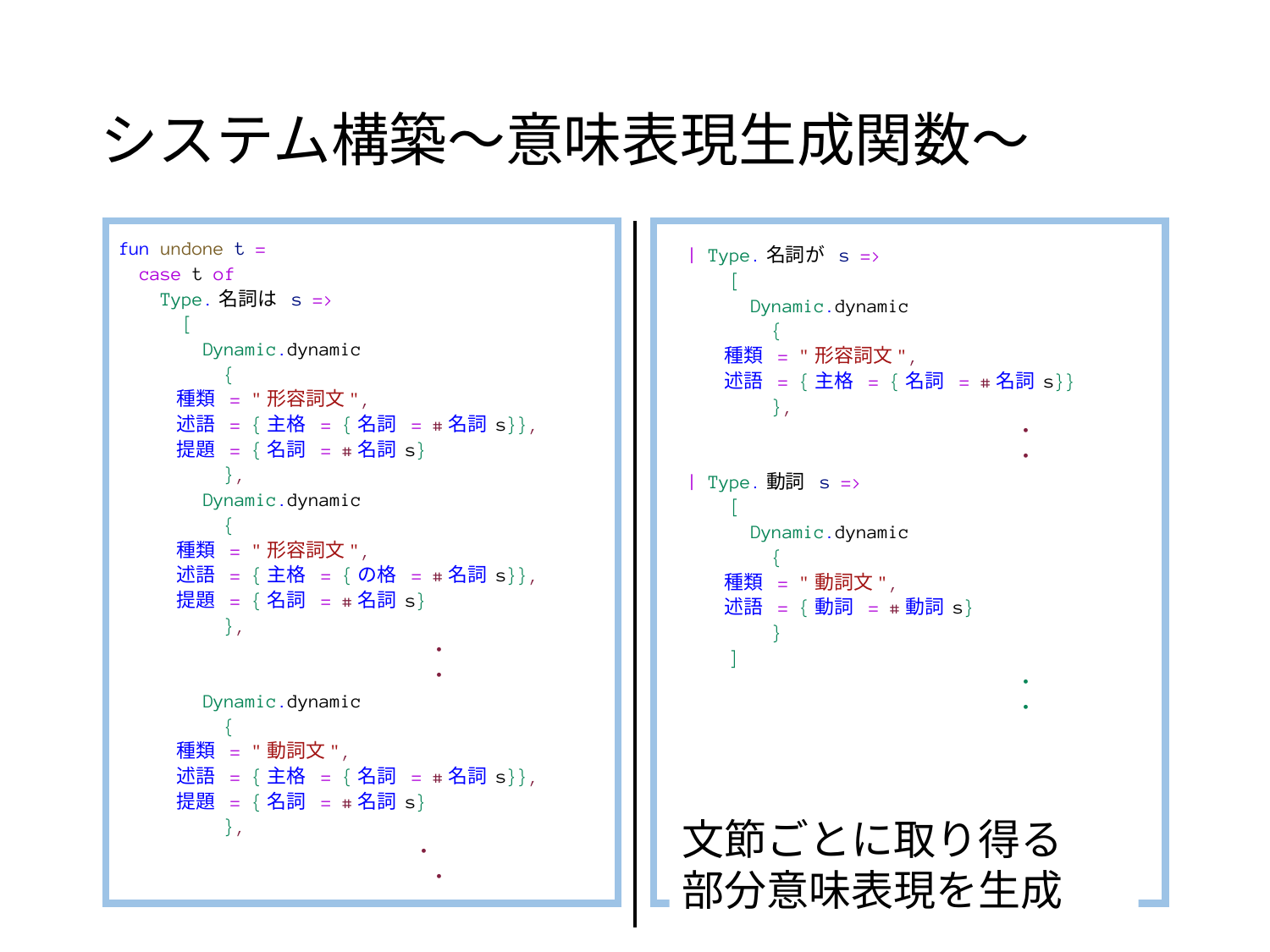

# システム構築～意味表現生成関数～

fun undone t =
  case t of
    Type.名詞は s =>
      [
        Dynamic.dynamic
          {
            種類 = "形容詞文",
            述語 = {主格 = {名詞 = #名詞 s}},
            提題 = {名詞 = #名詞 s}
          },
        Dynamic.dynamic
          {
            種類 = "形容詞文",
            述語 = {主格 = {の格 = #名詞 s}},
            提題 = {名詞 = #名詞 s}
          },
　　　　　　　　　　　　　　　　・
　　　　　　　　　　　　　　　　・
        Dynamic.dynamic
          {
            種類 = "動詞文",
            述語 = {主格 = {名詞 = #名詞 s}},
            提題 = {名詞 = #名詞 s}
          },
　　　　　　　　　　　　　　　 ・
　　　　　　　　　　　　　　　　・

  | Type.名詞が s =>
      [
        Dynamic.dynamic
          {
            種類 = "形容詞文",
            述語 = {主格 = {名詞 = #名詞 s}}
          },
　　　　　　　　　　　　　　　　　　・
　　　　　　　　　　　　　　　　　　・
  | Type.動詞 s =>
      [
        Dynamic.dynamic
          {
            種類 = "動詞文",
            述語 = {動詞 = #動詞 s}
          }
      ]
　　　　　　　　　　　　　　　　　　・
　　　　　　　　　　　　　　　　　　・

文節ごとに取り得る
部分意味表現を生成